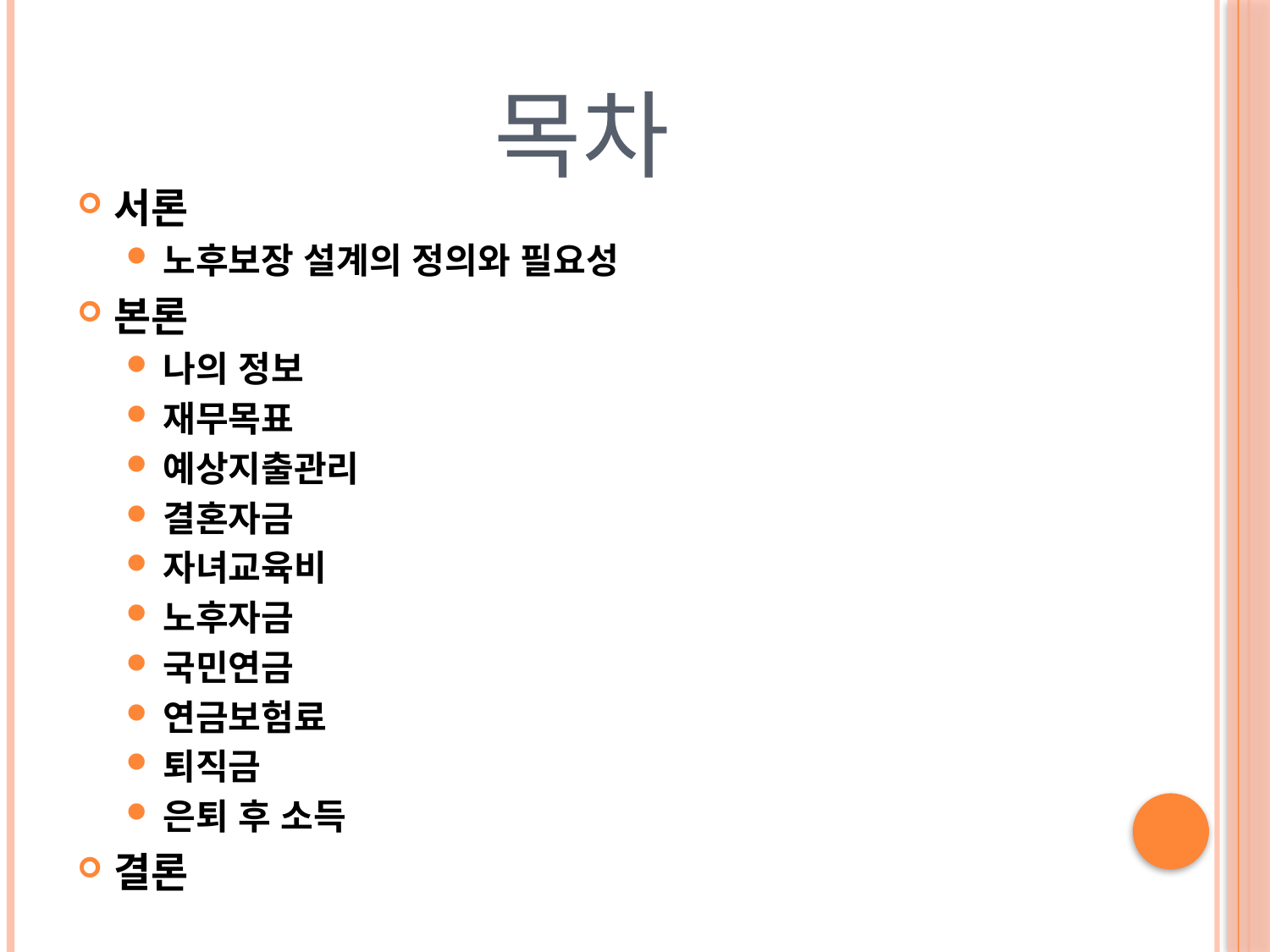

# 목차
서론
노후보장 설계의 정의와 필요성
본론
나의 정보
재무목표
예상지출관리
결혼자금
자녀교육비
노후자금
국민연금
연금보험료
퇴직금
은퇴 후 소득
결론